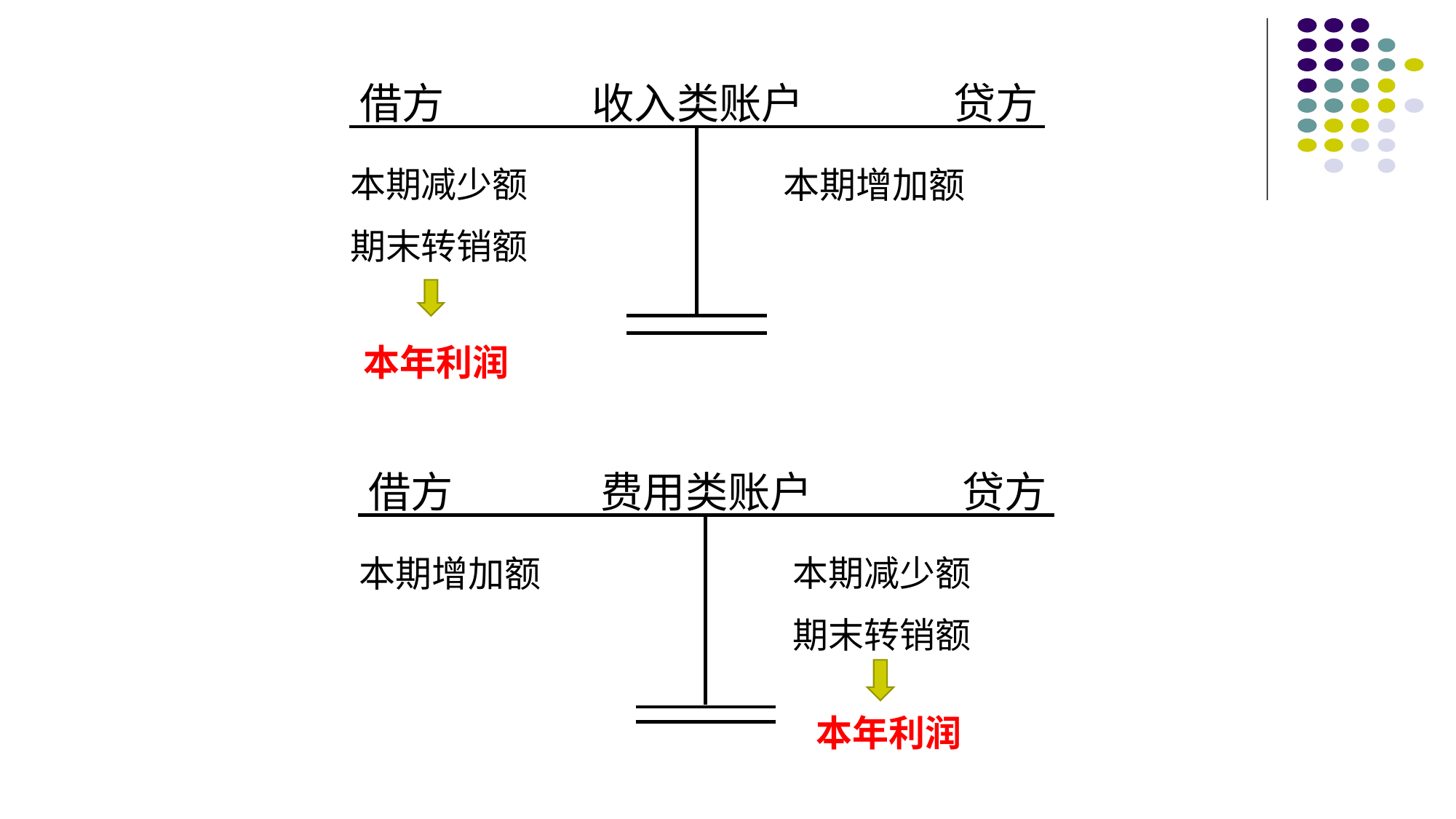

收入类账户

借方

贷方

本期减少额
期末转销额
本期增加额

本年利润
费用类账户

借方

贷方

本期增加额
本期减少额
期末转销额

本年利润